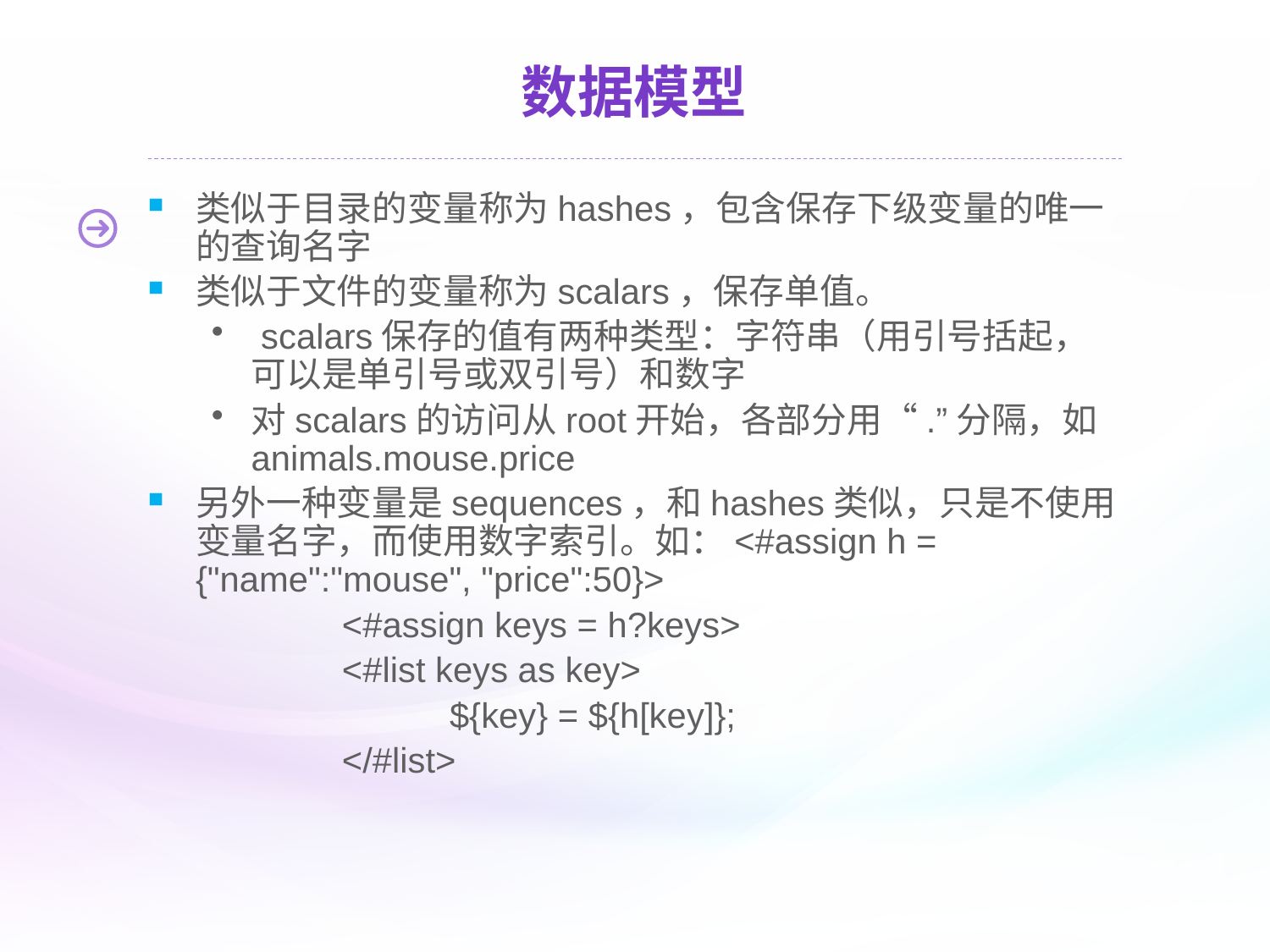

# 数据模型
类似于目录的变量称为hashes，包含保存下级变量的唯一的查询名字
类似于文件的变量称为scalars，保存单值。
 scalars保存的值有两种类型：字符串（用引号括起，可以是单引号或双引号）和数字
对scalars的访问从root开始，各部分用“.”分隔，如animals.mouse.price
另外一种变量是sequences，和hashes类似，只是不使用变量名字，而使用数字索引。如：<#assign h = {"name":"mouse", "price":50}>
		  <#assign keys = h?keys>
		  <#list keys as key>
			${key} = ${h[key]};
		  </#list>